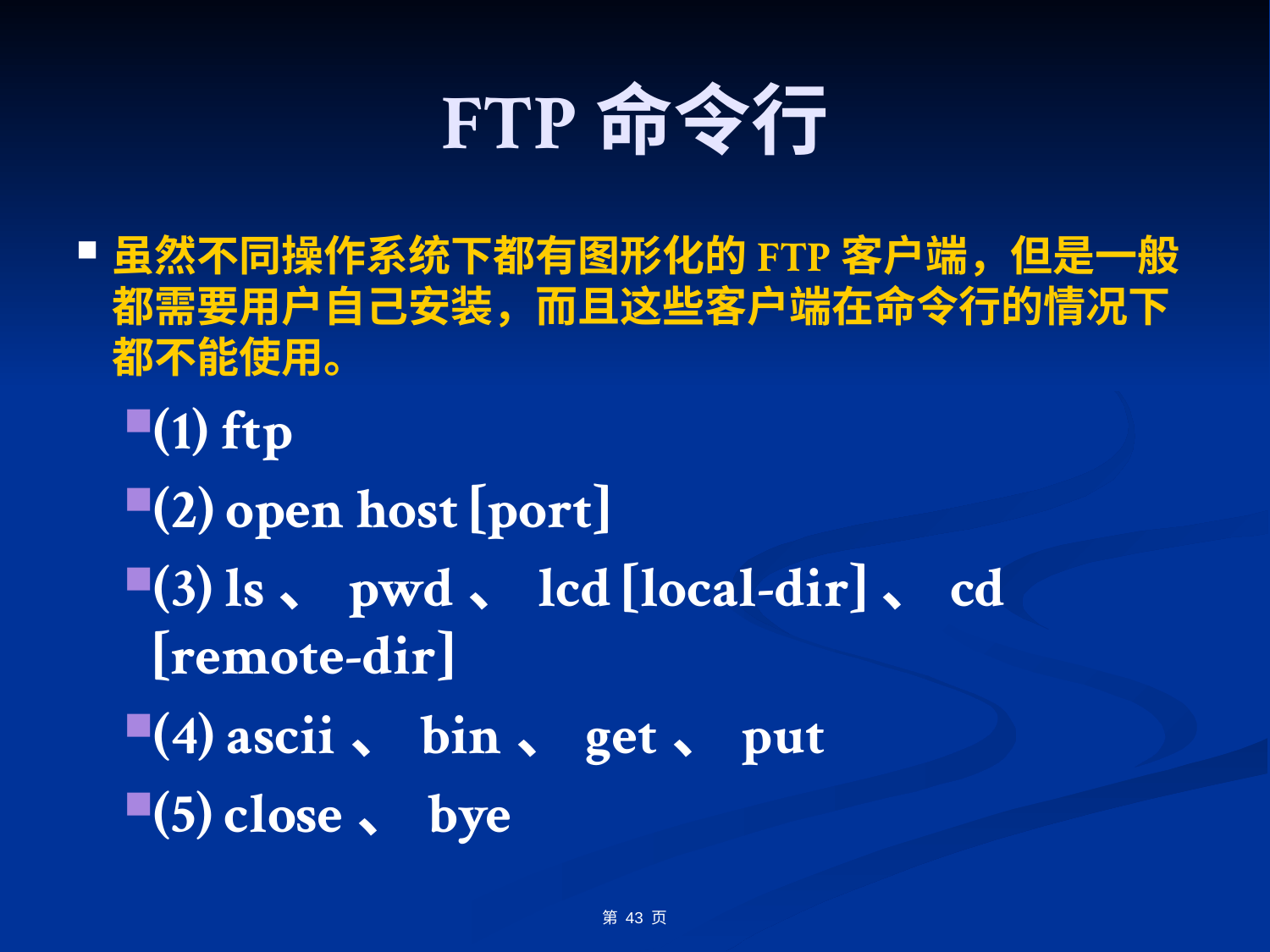

# FTP命令行
虽然不同操作系统下都有图形化的FTP客户端，但是一般都需要用户自己安装，而且这些客户端在命令行的情况下都不能使用。
(1) ftp
(2) open host [port]
(3) ls、pwd、lcd [local-dir]、cd [remote-dir]
(4) ascii、bin、get、put
(5) close、bye
第 43 页